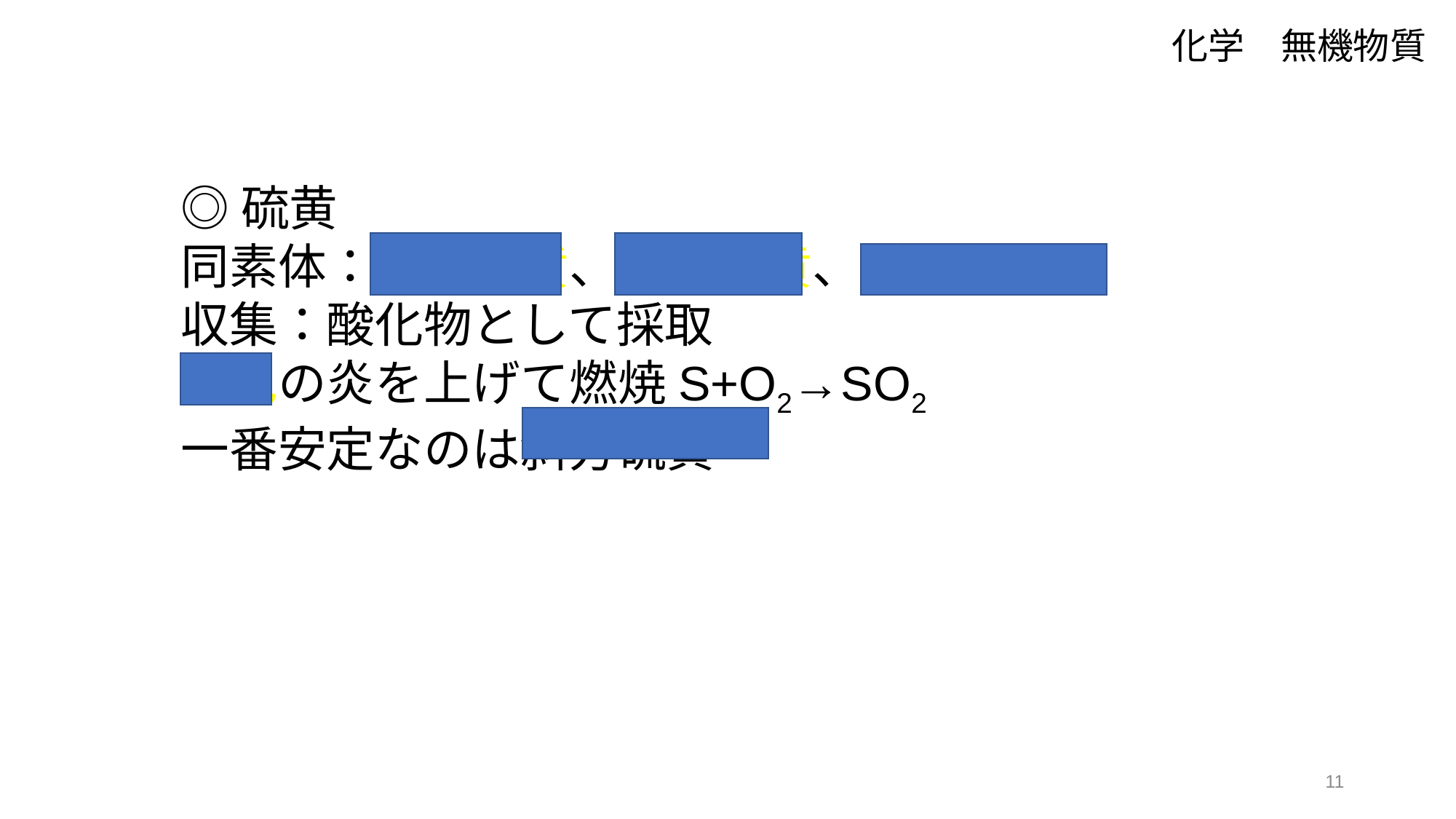

化学　無機物質
◎硫黄
同素体：斜方硫黄、単射硫黄、ゴム状硫黄
収集：酸化物として採取
青色の炎を上げて燃焼S+O2→SO2
一番安定なのは斜方硫黄

11